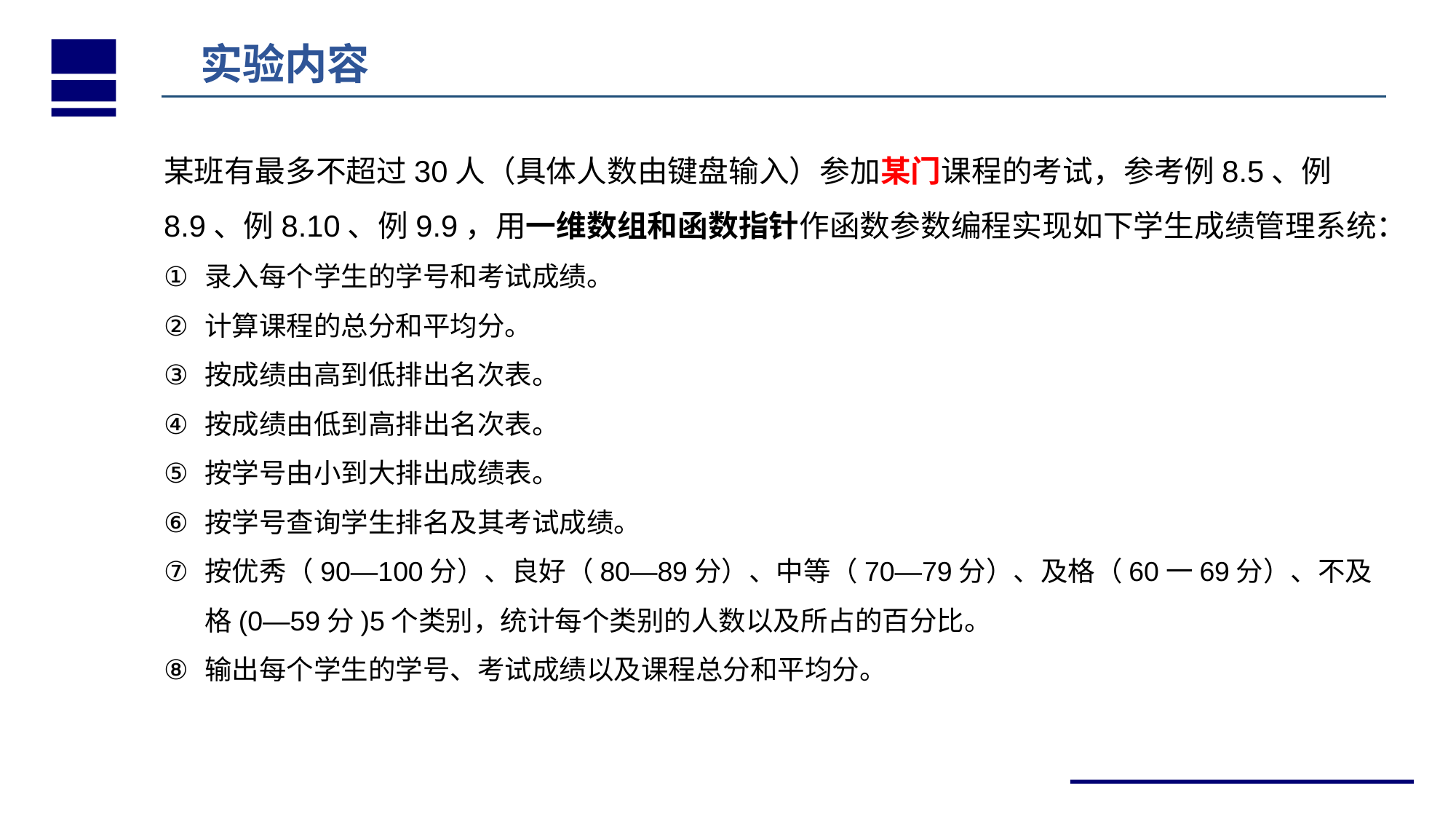

实验内容
某班有最多不超过30人（具体人数由键盘输入）参加某门课程的考试，参考例8.5、例8.9、例8.10、例9.9，用一维数组和函数指针作函数参数编程实现如下学生成绩管理系统：
录入每个学生的学号和考试成绩。
计算课程的总分和平均分。
按成绩由高到低排出名次表。
按成绩由低到高排出名次表。
按学号由小到大排出成绩表。
按学号查询学生排名及其考试成绩。
按优秀（90—100分）、良好（80—89分）、中等（70—79分）、及格（60一69分）、不及格(0—59分)5个类别，统计每个类别的人数以及所占的百分比。
输出每个学生的学号、考试成绩以及课程总分和平均分。